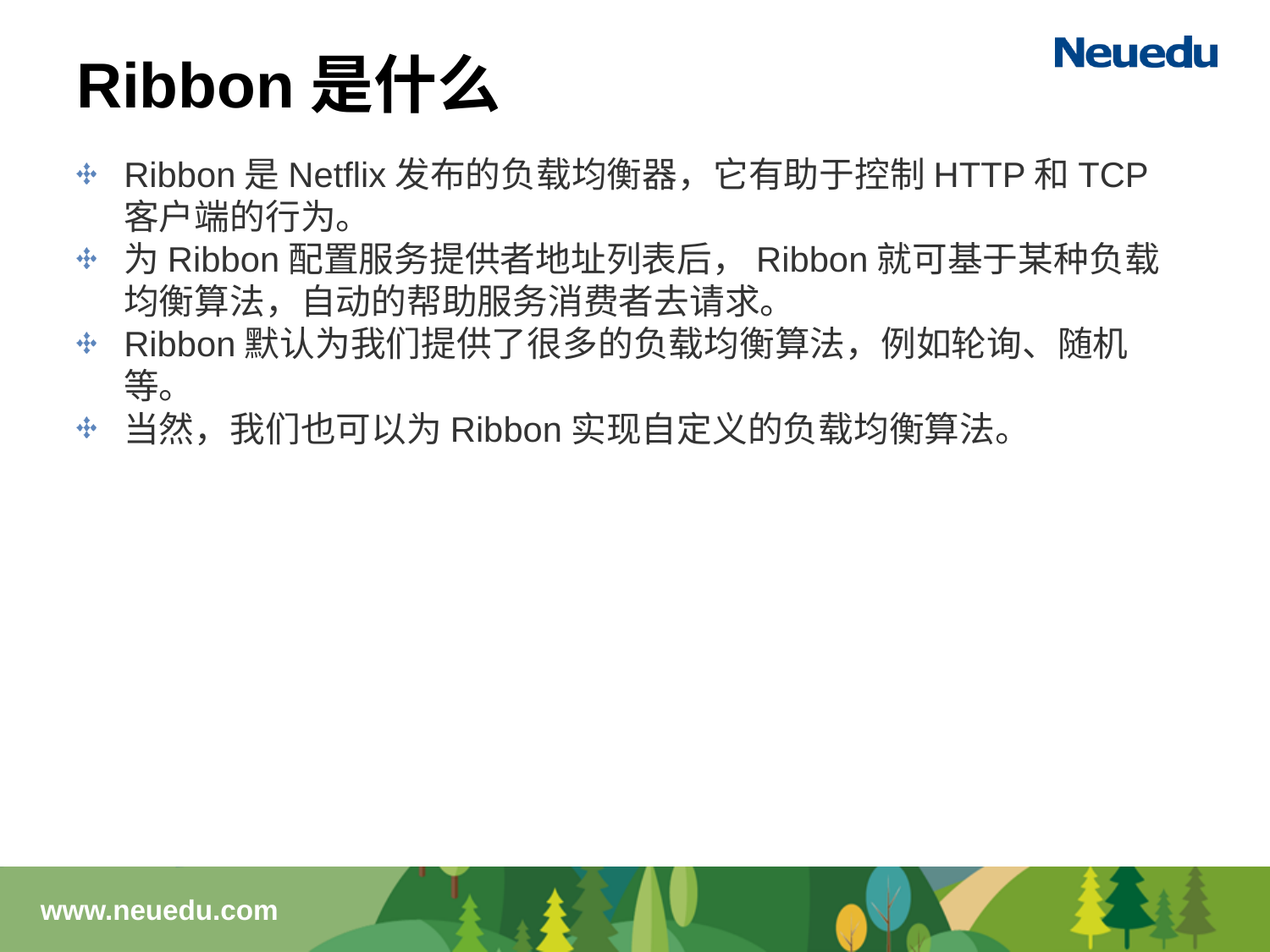

# Ribbon是什么
Ribbon是Netflix发布的负载均衡器，它有助于控制HTTP和TCP客户端的行为。
为Ribbon配置服务提供者地址列表后，Ribbon就可基于某种负载均衡算法，自动的帮助服务消费者去请求。
Ribbon默认为我们提供了很多的负载均衡算法，例如轮询、随机等。
当然，我们也可以为Ribbon实现自定义的负载均衡算法。